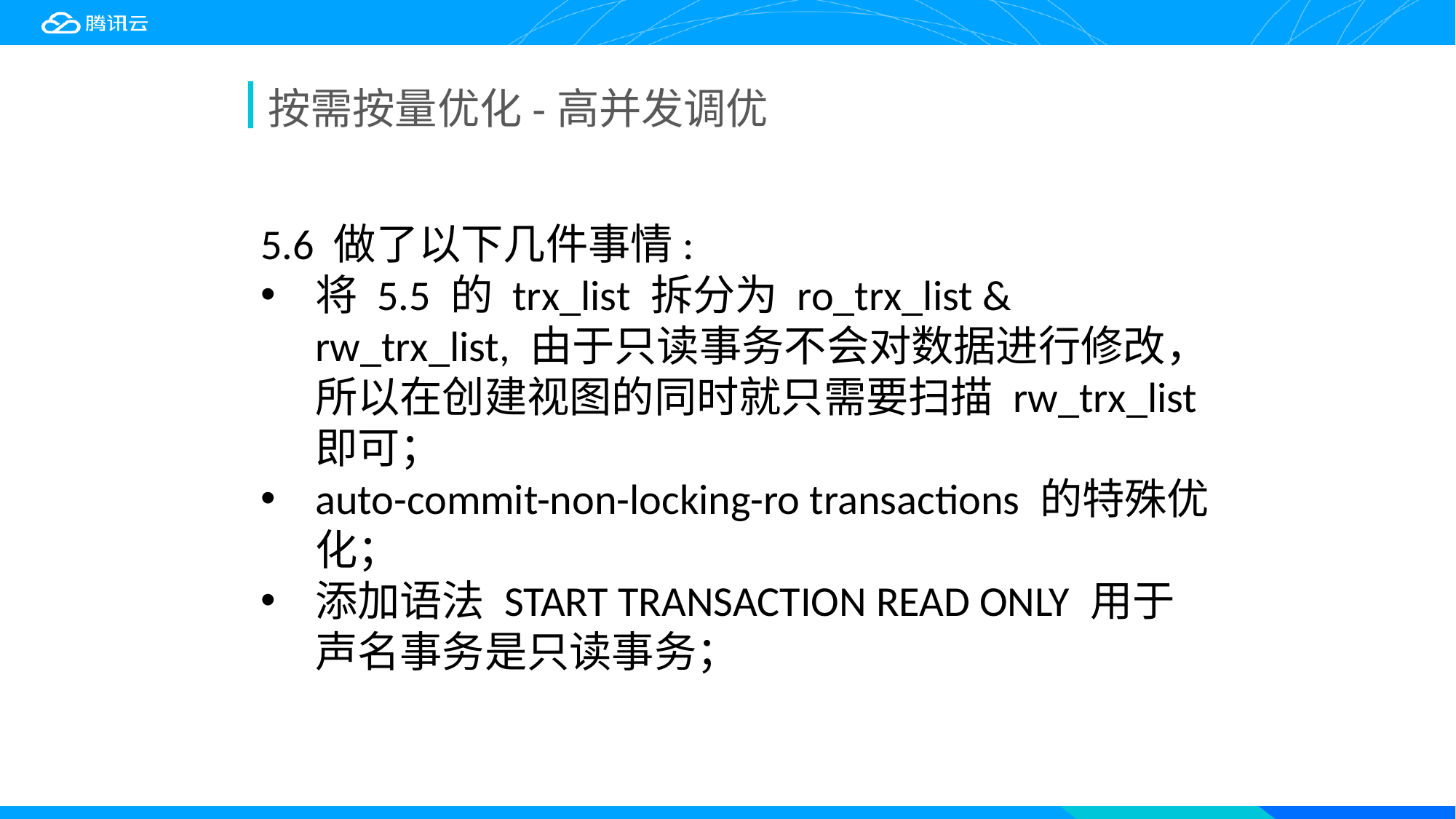

按需按量优化-高并发调优

5.6 做了以下几件事情:
将 5.5 的 trx_list 拆分为 ro_trx_list & rw_trx_list, 由于只读事务不会对数据进行修改，所以在创建视图的同时就只需要扫描 rw_trx_list 即可；
auto-commit-non-locking-ro transactions 的特殊优化；
添加语法 START TRANSACTION READ ONLY 用于声名事务是只读事务；